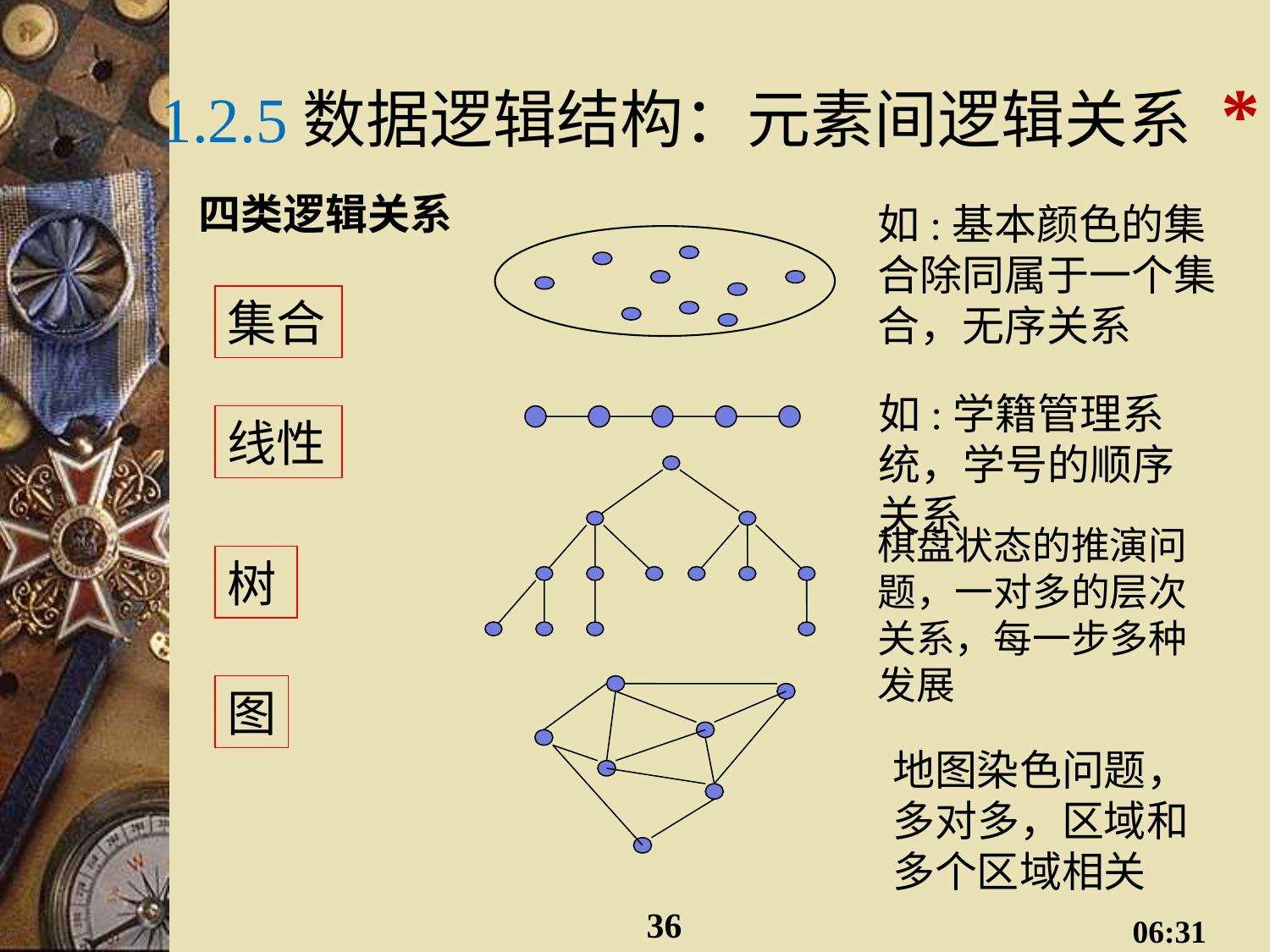

# 1.2.5数据逻辑结构：元素间逻辑关系 *
四类逻辑关系
如:基本颜色的集合除同属于一个集合，无序关系

集合
如:学籍管理系统，学号的顺序关系
线性

棋盘状态的推演问题，一对多的层次关系，每一步多种发展
树
图

地图染色问题，多对多，区域和多个区域相关